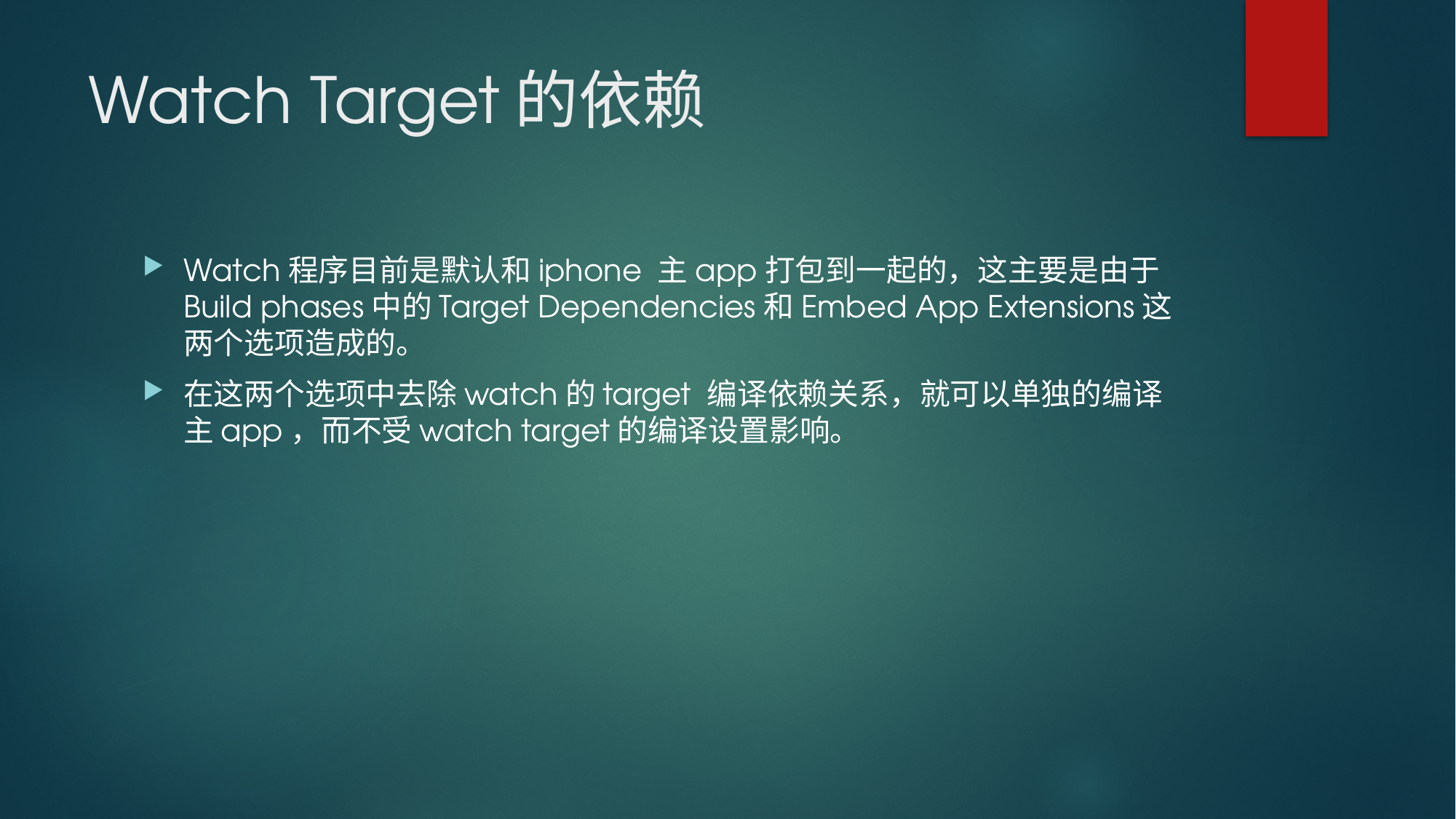

# Watch Target的依赖
Watch程序目前是默认和iphone 主app打包到一起的，这主要是由于Build phases中的Target Dependencies和Embed App Extensions这两个选项造成的。
在这两个选项中去除watch的target 编译依赖关系，就可以单独的编译主app，而不受watch target的编译设置影响。